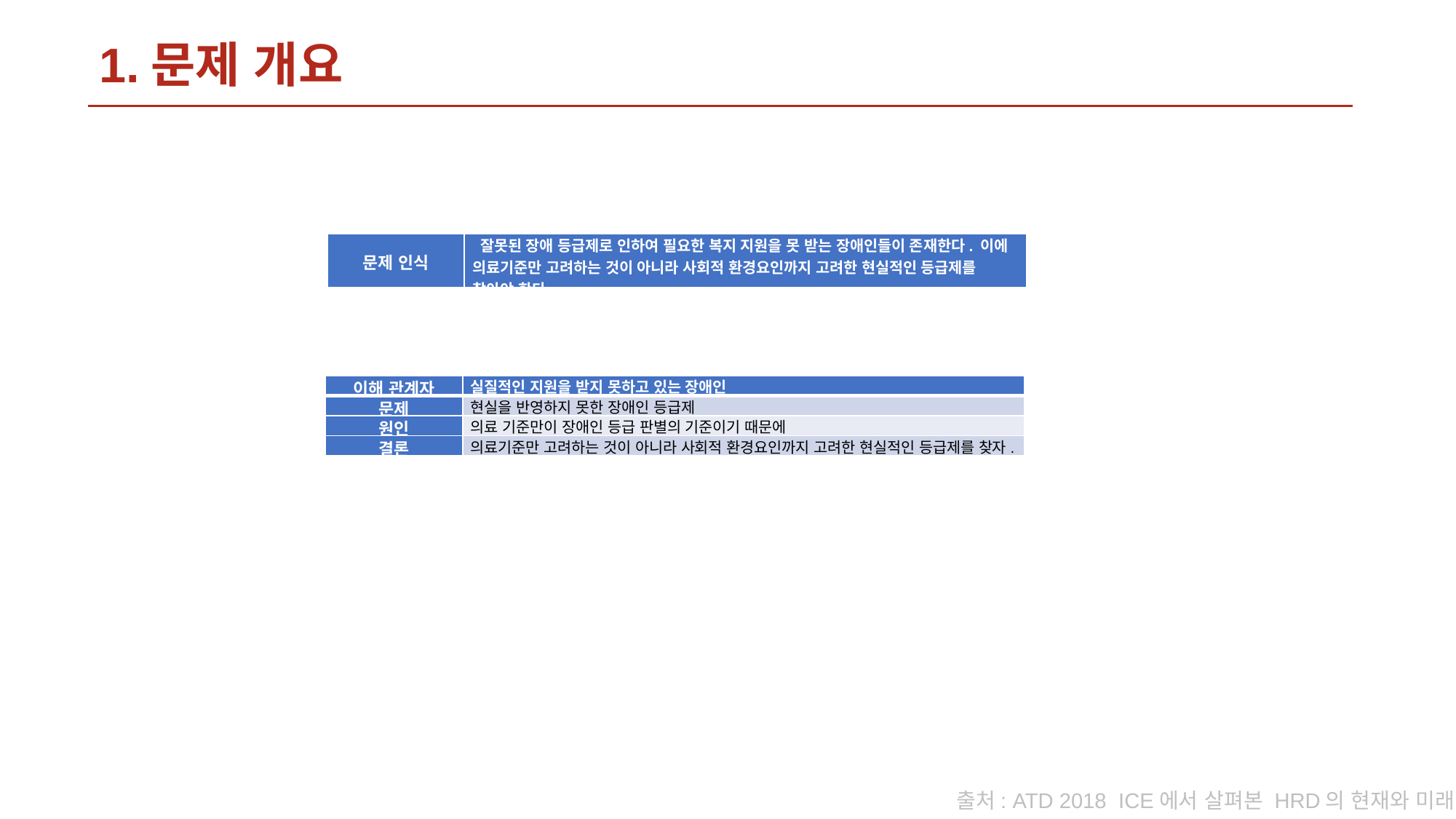

1.문제 개요
목차
| 문제 인식 | 잘못된 장애 등급제로 인하여 필요한 복지 지원을 못 받는 장애인들이 존재한다. 이에 의료기준만 고려하는 것이 아니라 사회적 환경요인까지 고려한 현실적인 등급제를 찾아야 한다. |
| --- | --- |
| 이해 관계자 | 실질적인 지원을 받지 못하고 있는 장애인 |
| --- | --- |
| 문제 | 현실을 반영하지 못한 장애인 등급제 |
| 원인 | 의료 기준만이 장애인 등급 판별의 기준이기 때문에 |
| 결론 | 의료기준만 고려하는 것이 아니라 사회적 환경요인까지 고려한 현실적인 등급제를 찾자. |
출처: ATD 2018  ICE에서 살펴본 HRD의 현재와 미래